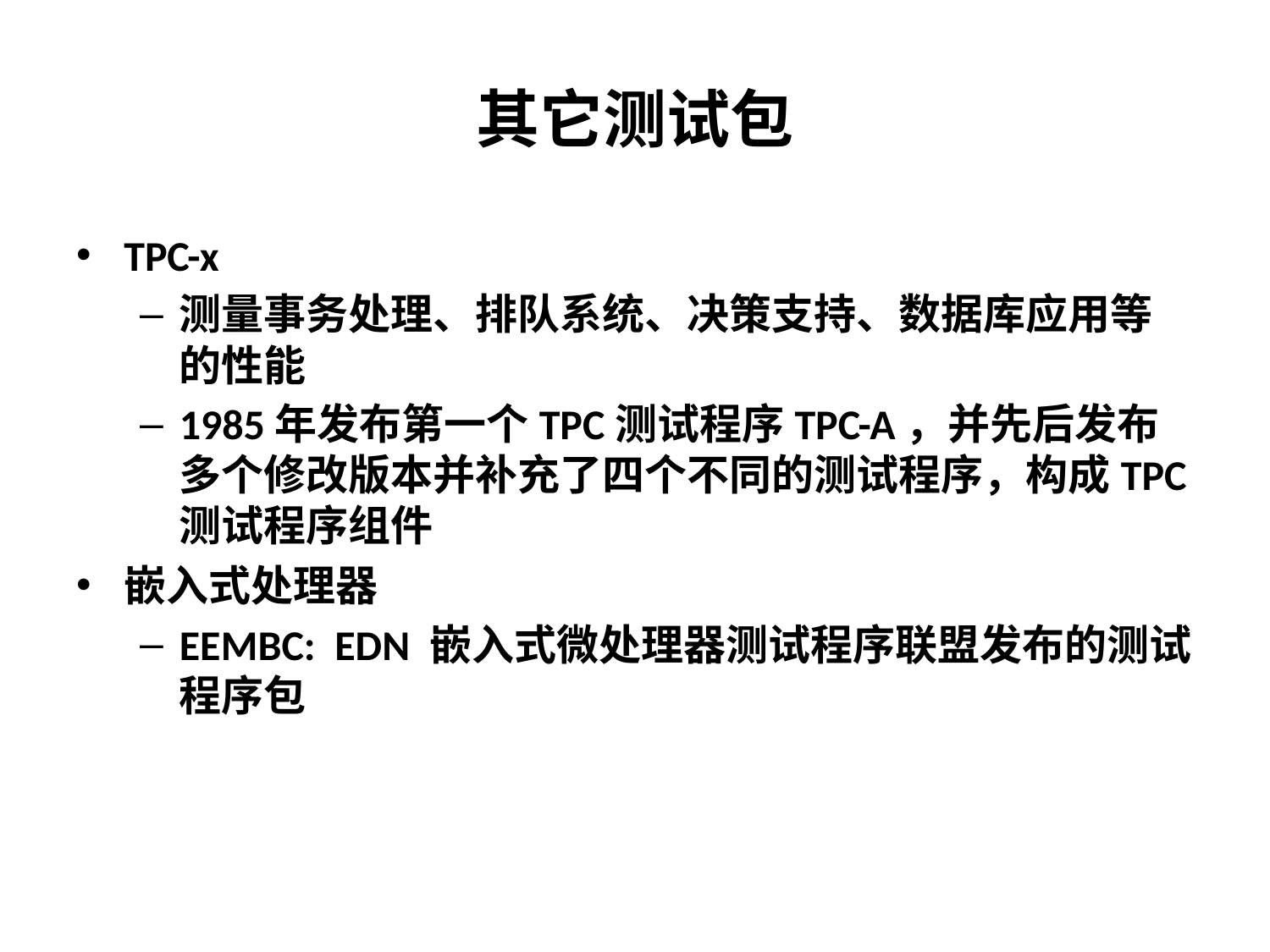

其它测试包
TPC-x
测量事务处理、排队系统、决策支持、数据库应用等的性能
1985年发布第一个TPC测试程序TPC-A，并先后发布多个修改版本并补充了四个不同的测试程序，构成TPC测试程序组件
嵌入式处理器
EEMBC:  EDN 嵌入式微处理器测试程序联盟发布的测试程序包